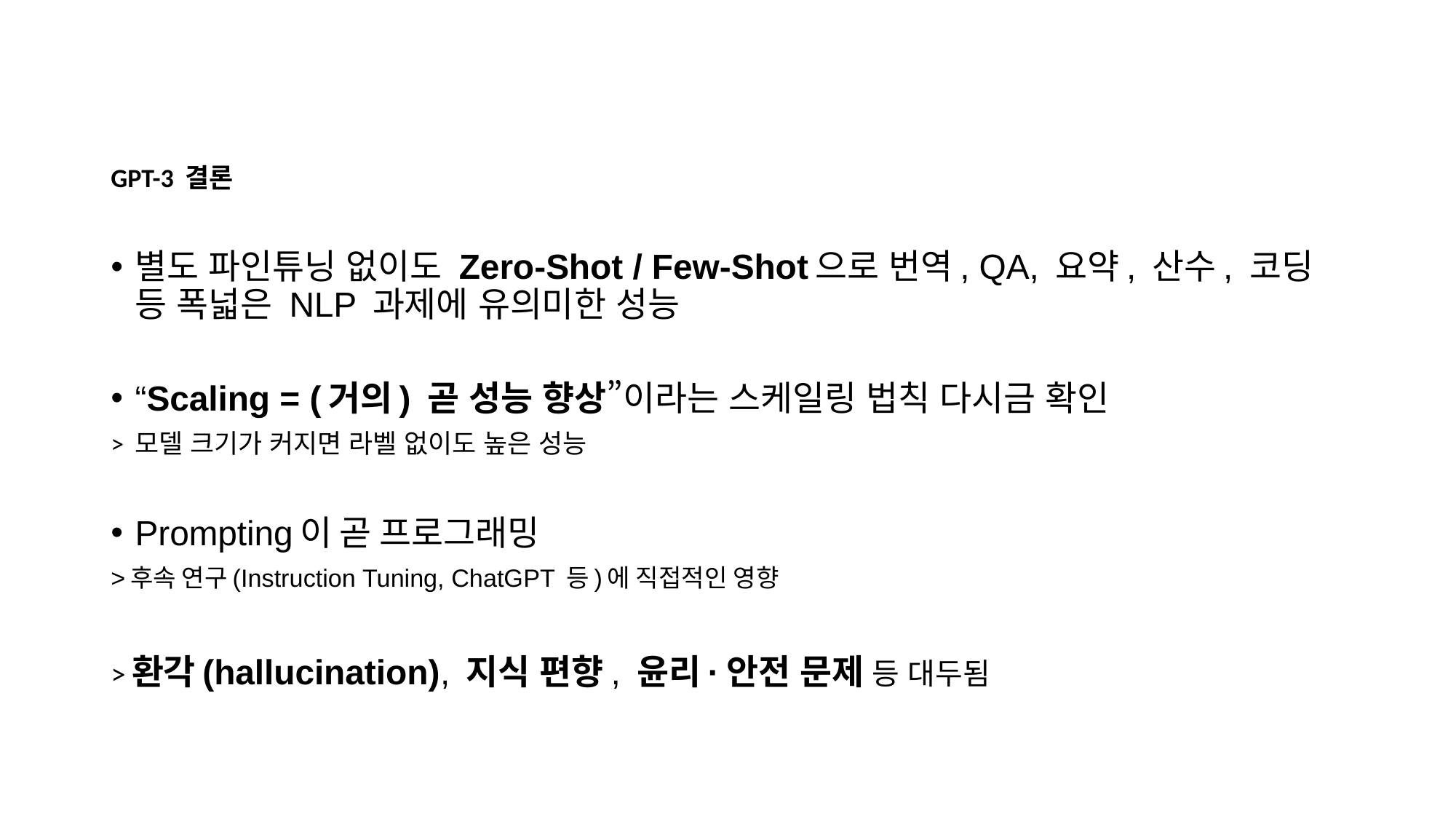

GPT-3 결론

별도 파인튜닝 없이도 Zero-Shot / Few-Shot으로 번역, QA, 요약, 산수, 코딩 등 폭넓은 NLP 과제에 유의미한 성능

“Scaling = (거의) 곧 성능 향상”이라는 스케일링 법칙 다시금 확인
> 모델 크기가 커지면 라벨 없이도 높은 성능

Prompting이 곧 프로그래밍
>후속 연구(Instruction Tuning, ChatGPT 등)에 직접적인 영향

>환각(hallucination), 지식 편향, 윤리·안전 문제 등 대두됨